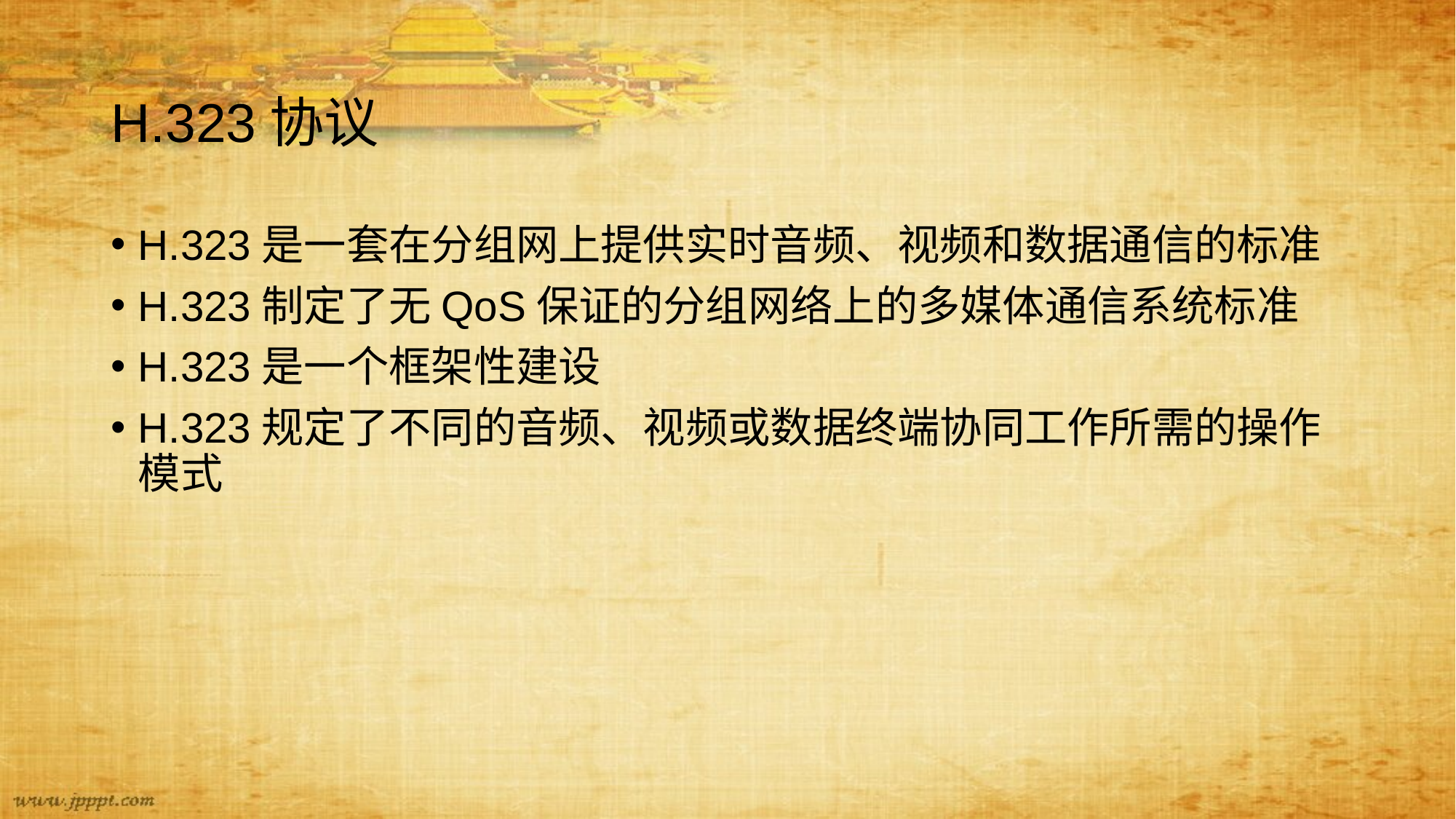

# H.323协议
H.323是一套在分组网上提供实时音频、视频和数据通信的标准
H.323制定了无QoS保证的分组网络上的多媒体通信系统标准
H.323是一个框架性建设
H.323规定了不同的音频、视频或数据终端协同工作所需的操作模式